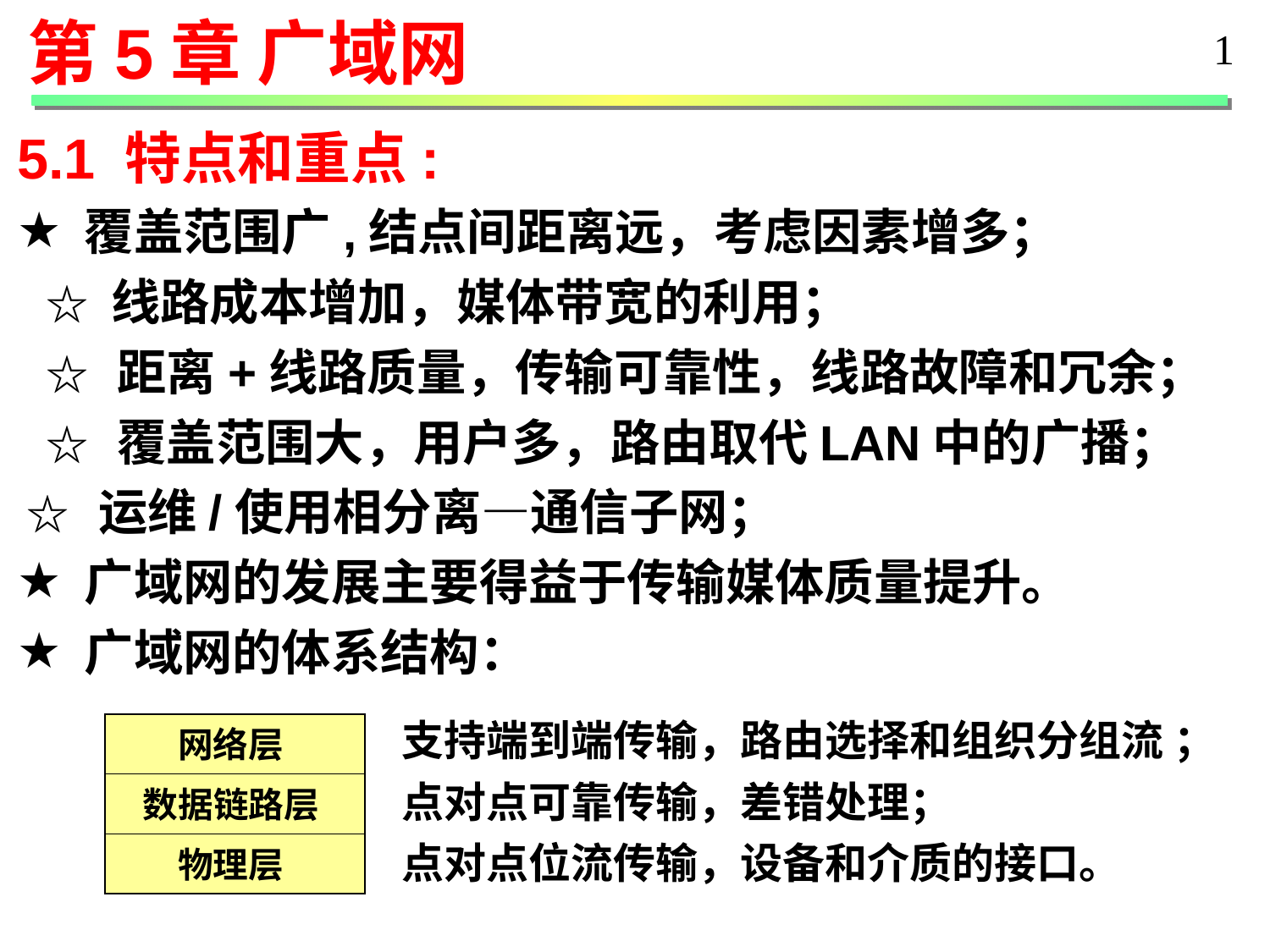

第5章 广域网
1

5.1 特点和重点:
 覆盖范围广,结点间距离远，考虑因素增多；
   ☆ 线路成本增加，媒体带宽的利用；
   ☆  距离+线路质量，传输可靠性，线路故障和冗余；
   ☆  覆盖范围大，用户多，路由取代LAN中的广播；
 ☆  运维/使用相分离—通信子网；
 广域网的发展主要得益于传输媒体质量提升。
 广域网的体系结构：
支持端到端传输，路由选择和组织分组流 ；
点对点可靠传输，差错处理；
点对点位流传输，设备和介质的接口。
网络层
数据链路层
物理层